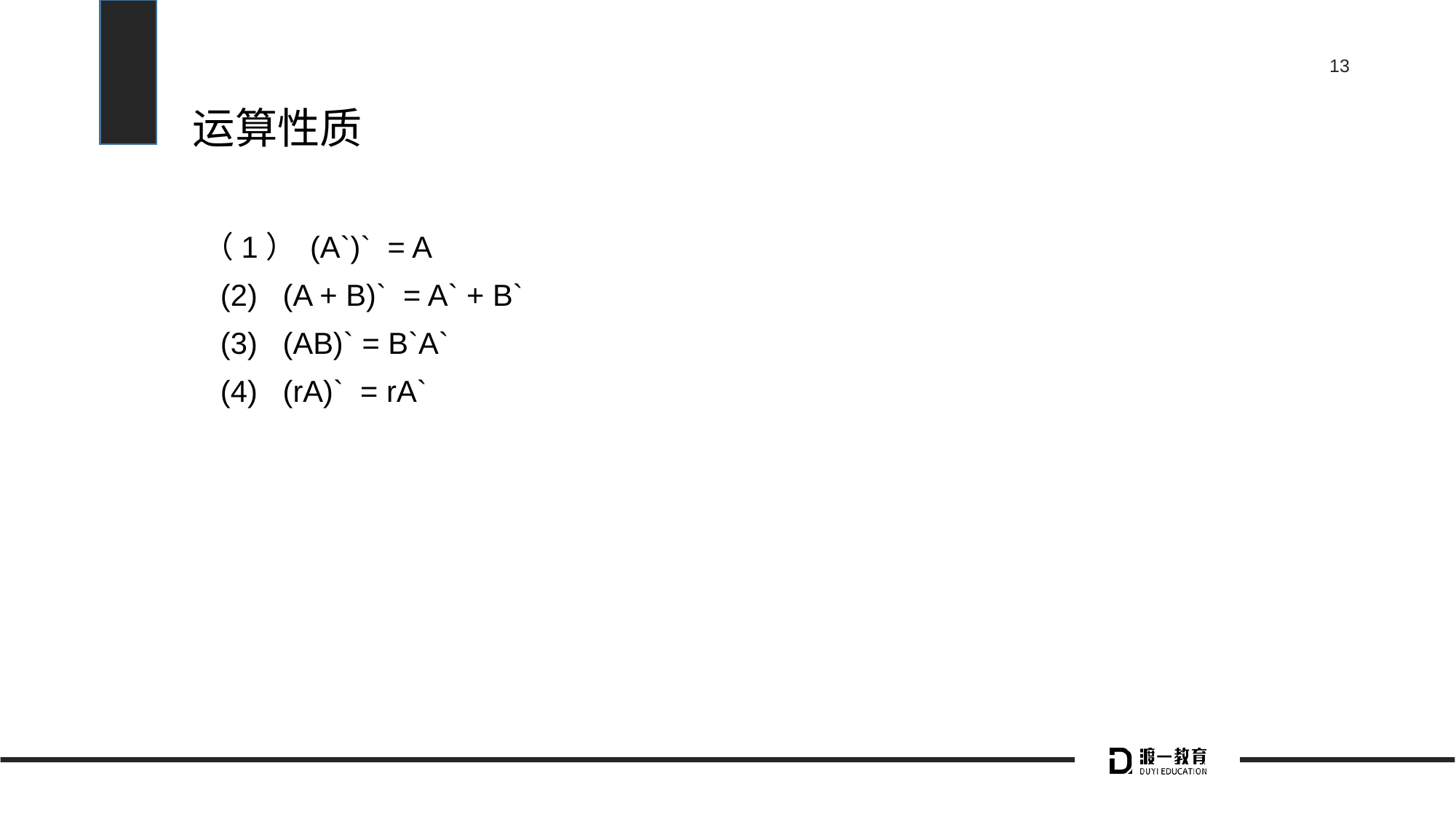

# 运算性质
（1） (A`)`  = A
  (2)   (A + B)`  = A` + B`
  (3)   (AB)` = B`A`
  (4)   (rA)`  = rA`